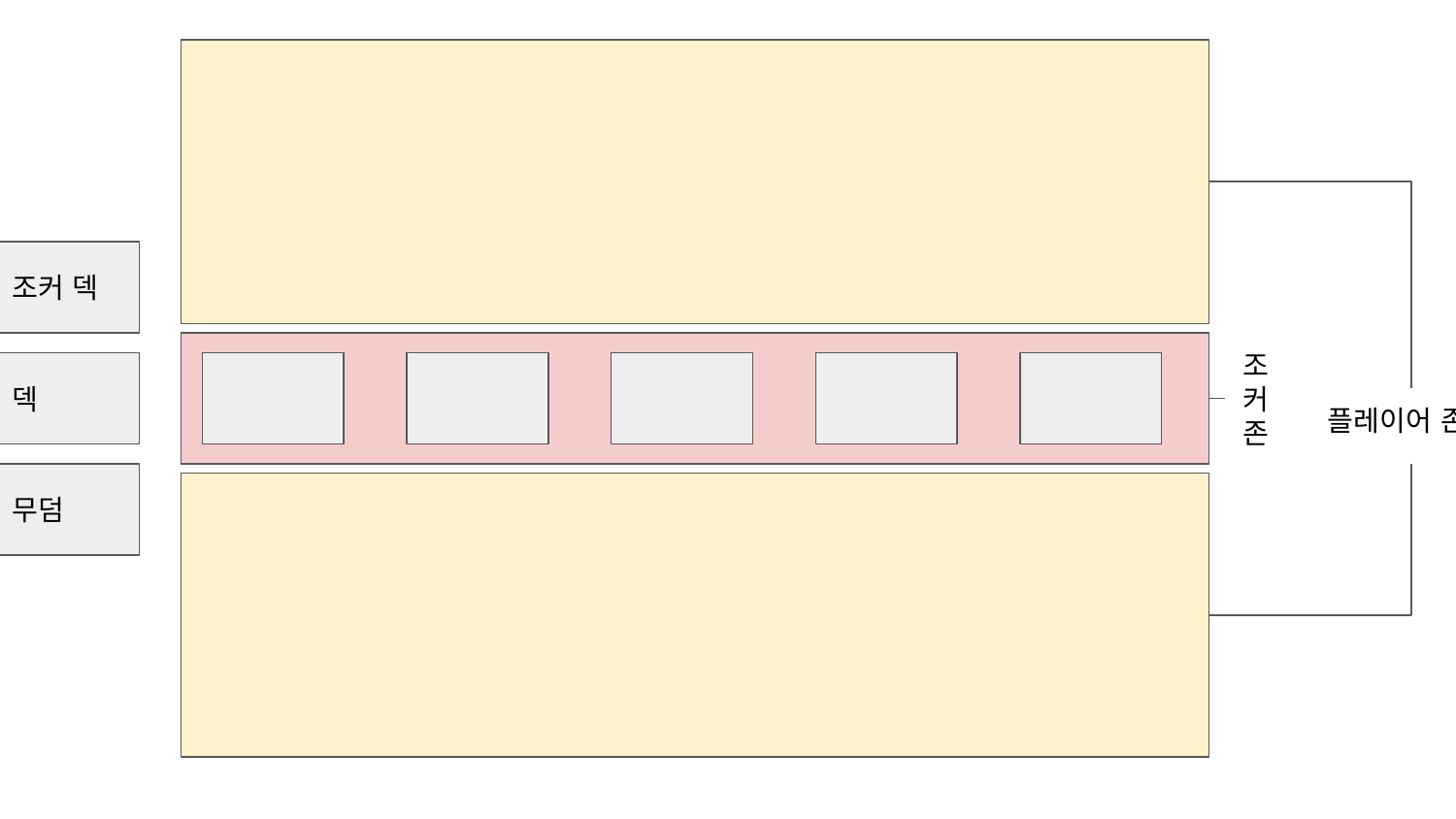

조커 덱

덱

조커 존
플레이어 존
무덤